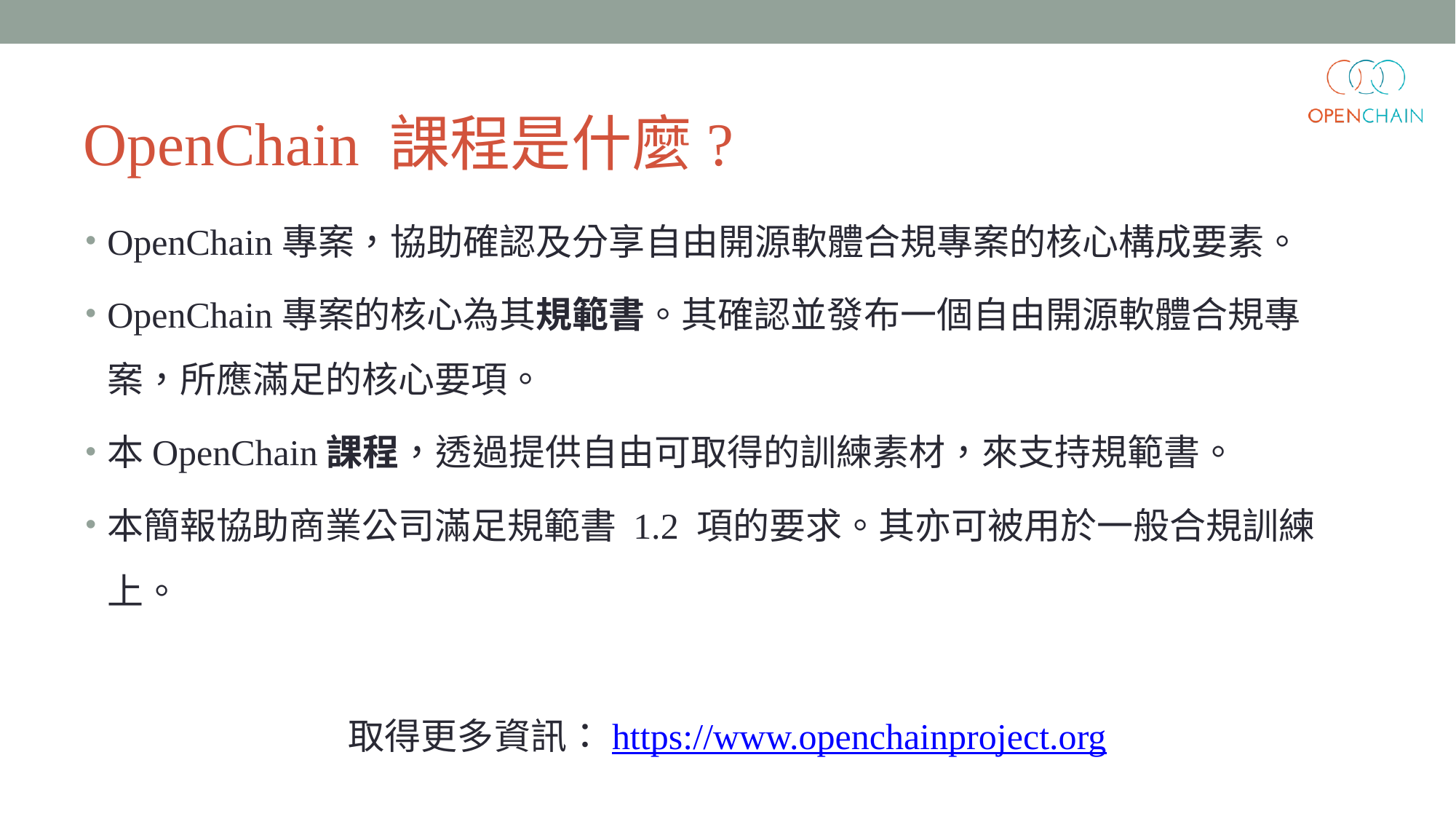

# OpenChain 課程是什麼?
OpenChain專案，協助確認及分享自由開源軟體合規專案的核心構成要素。
OpenChain專案的核心為其規範書。其確認並發布一個自由開源軟體合規專案，所應滿足的核心要項。
本OpenChain課程，透過提供自由可取得的訓練素材，來支持規範書。
本簡報協助商業公司滿足規範書 1.2 項的要求。其亦可被用於一般合規訓練上。

取得更多資訊：https://www.openchainproject.org